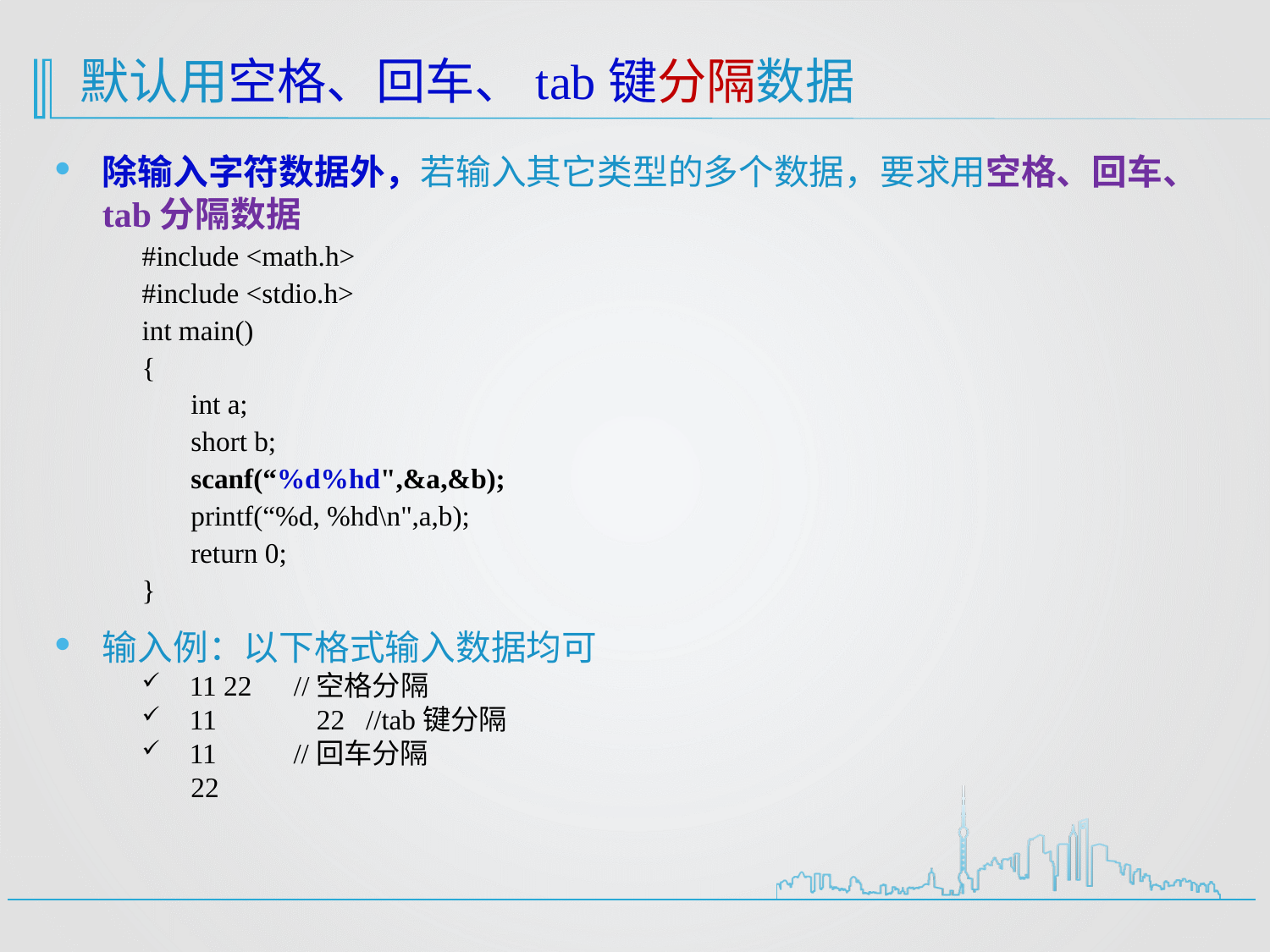

# 默认用空格、回车、tab键分隔数据
除输入字符数据外，若输入其它类型的多个数据，要求用空格、回车、tab分隔数据
#include <math.h>
#include <stdio.h>
int main()
{
       int a;
       short b;
       scanf(“%d%hd",&a,&b);
       printf(“%d, %hd\n",a,b);
       return 0;
}
输入例：以下格式输入数据均可
11 22      //空格分隔
11	22   //tab键分隔
11           //回车分隔
       22